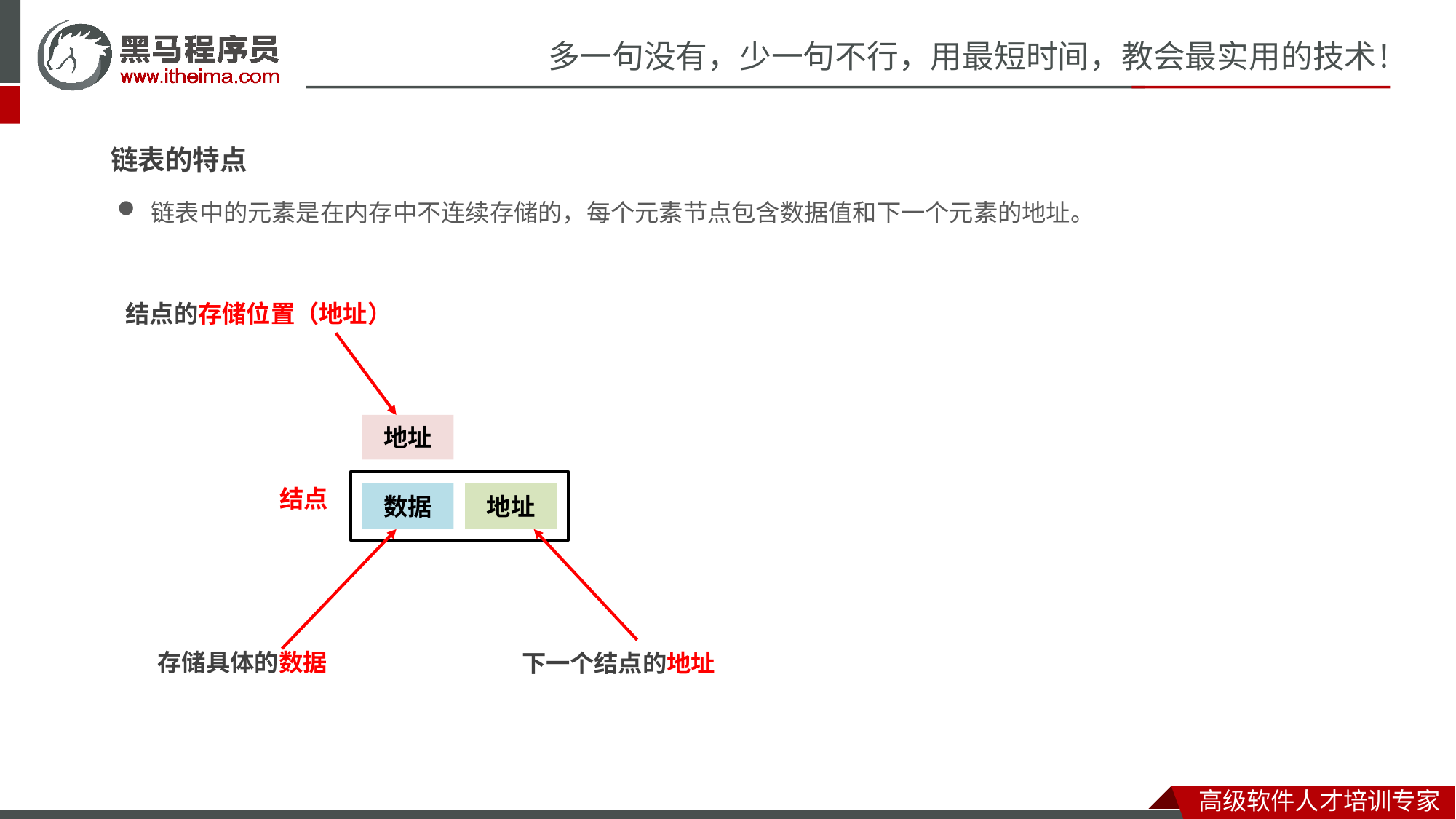

链表的特点
链表中的元素是在内存中不连续存储的，每个元素节点包含数据值和下一个元素的地址。
结点的存储位置（地址）
地址
结点

数据
地址
存储具体的数据
下一个结点的地址